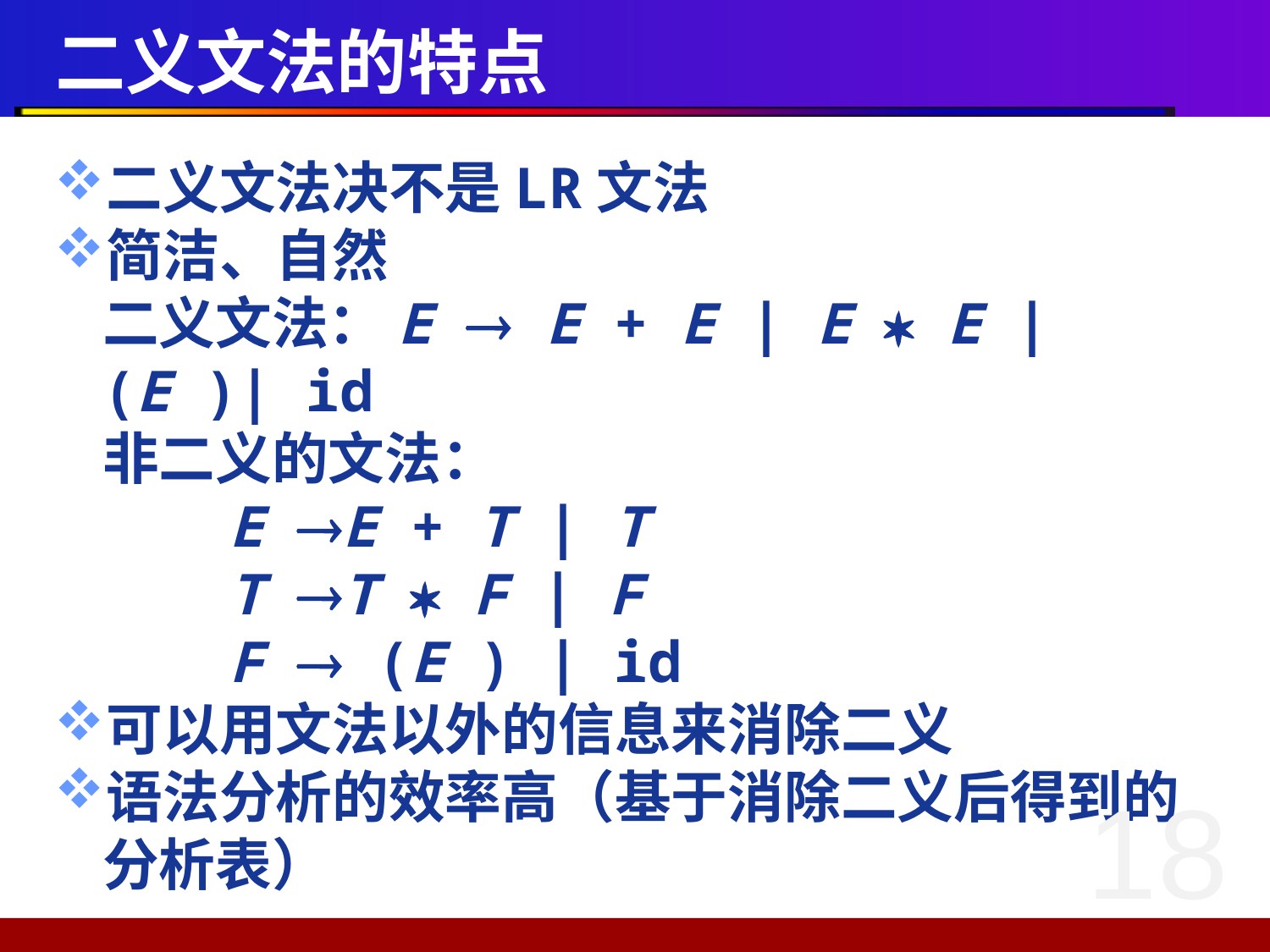

# 二义文法的特点
二义文法决不是LR文法
简洁、自然
	二义文法：E → E + E | E ∗ E |(E )| id
	非二义的文法：
		E →E + T | T
		T →T ∗ F | F
		F → (E ) | id
可以用文法以外的信息来消除二义
语法分析的效率高（基于消除二义后得到的分析表）

18